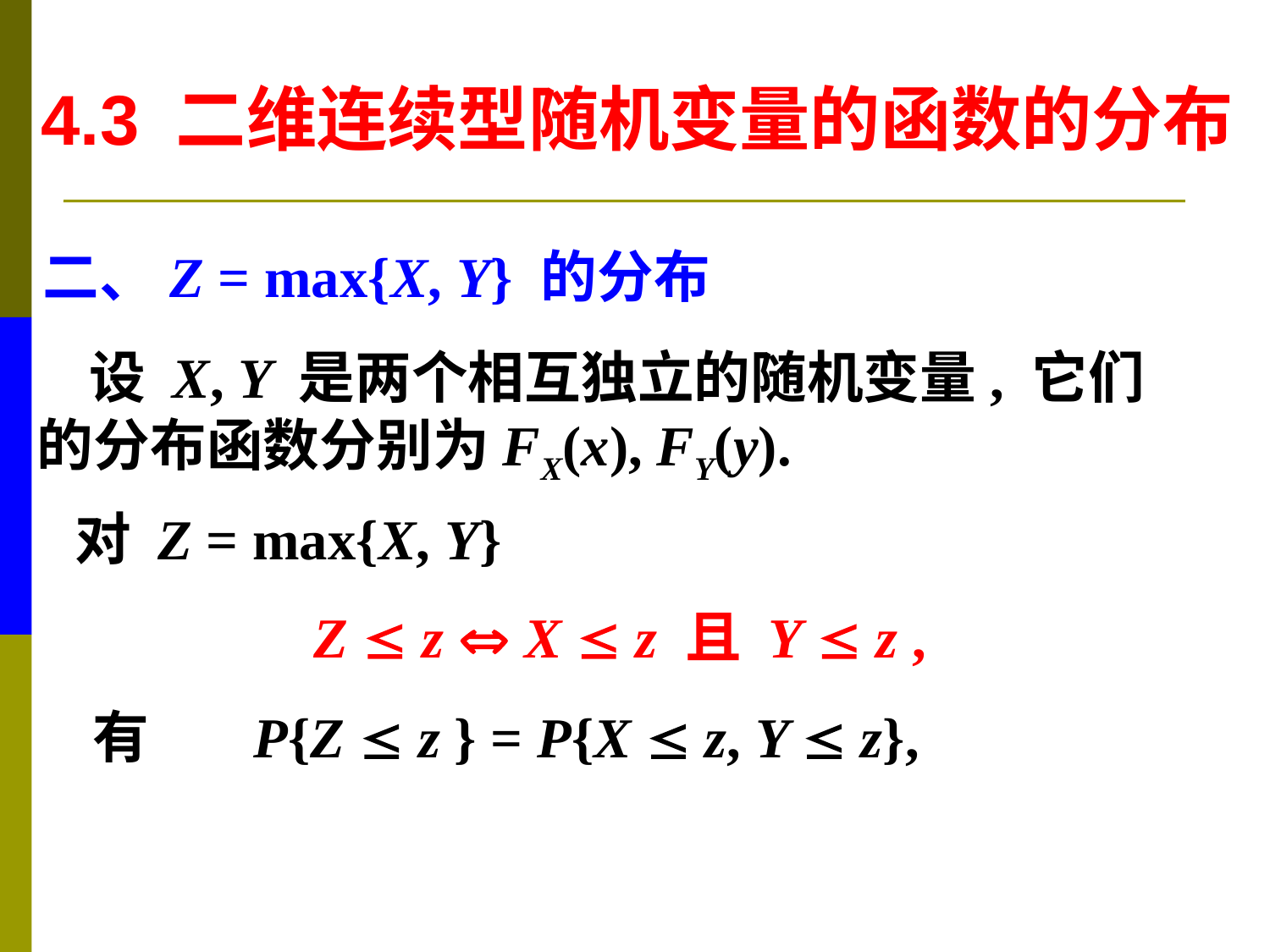

4.3 二维连续型随机变量的函数的分布
二、Z = max{X, Y} 的分布
   设 X, Y 是两个相互独立的随机变量, 它们
的分布函数分别为FX(x), FY(y).
对 Z = max{X, Y}
Z ≤ z ⇔ X ≤ z 且 Y ≤ z ,
有
P{Z ≤ z } = P{X ≤ z, Y ≤ z},